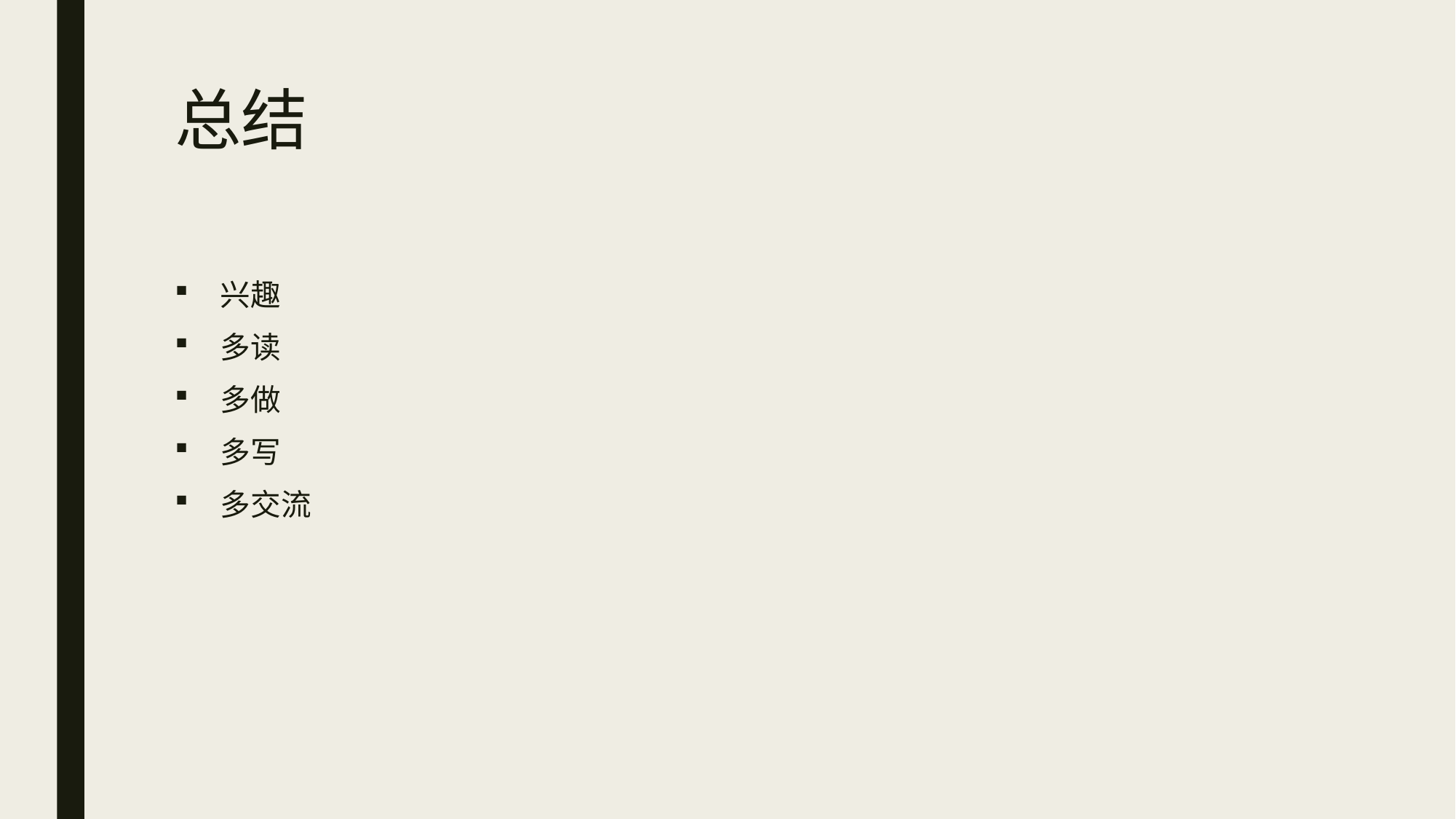

# 总结
兴趣
多读
多做
多写
多交流